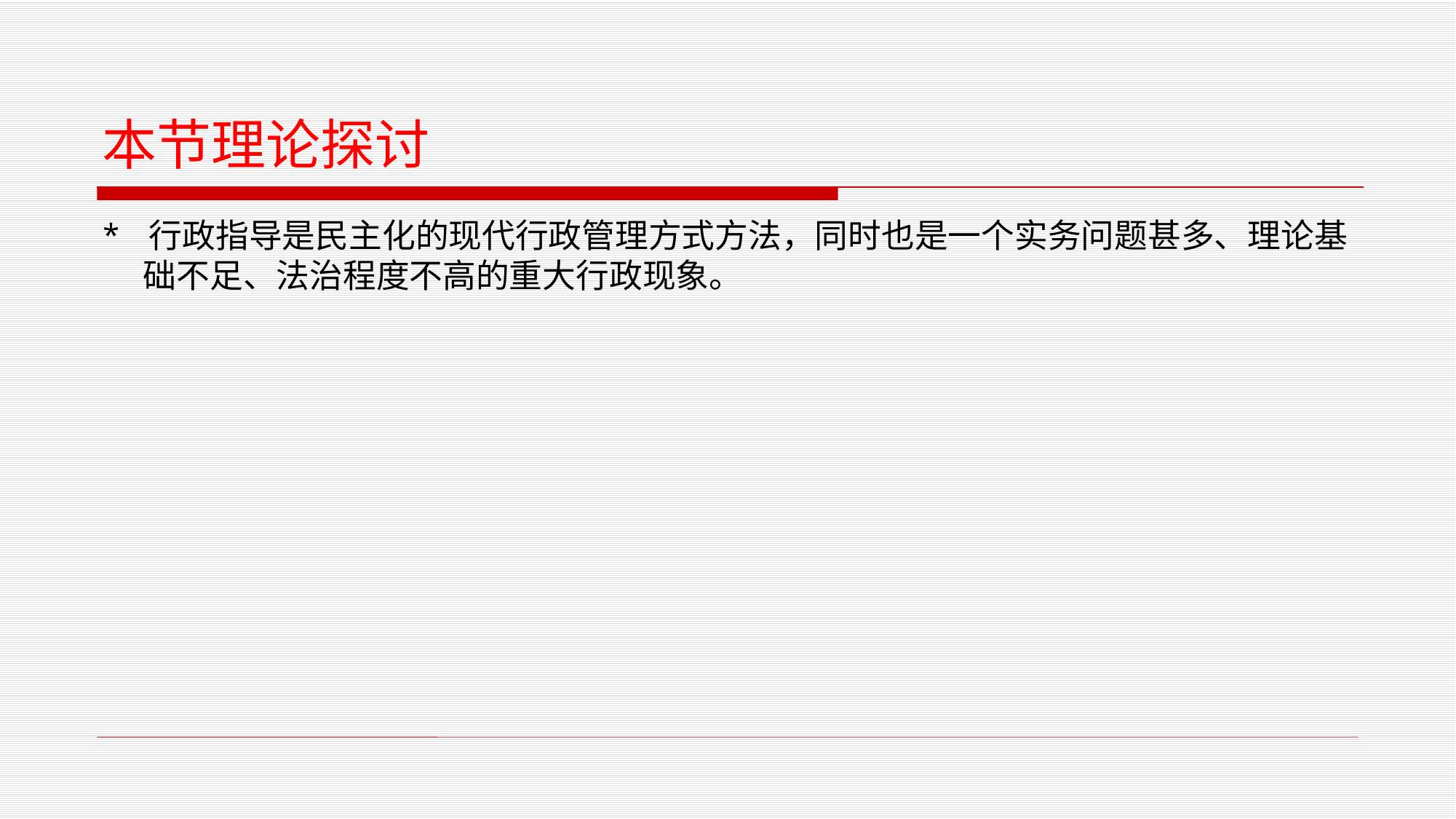

# 本节理论探讨
* 行政指导是民主化的现代行政管理方式方法，同时也是一个实务问题甚多、理论基础不足、法治程度不高的重大行政现象。